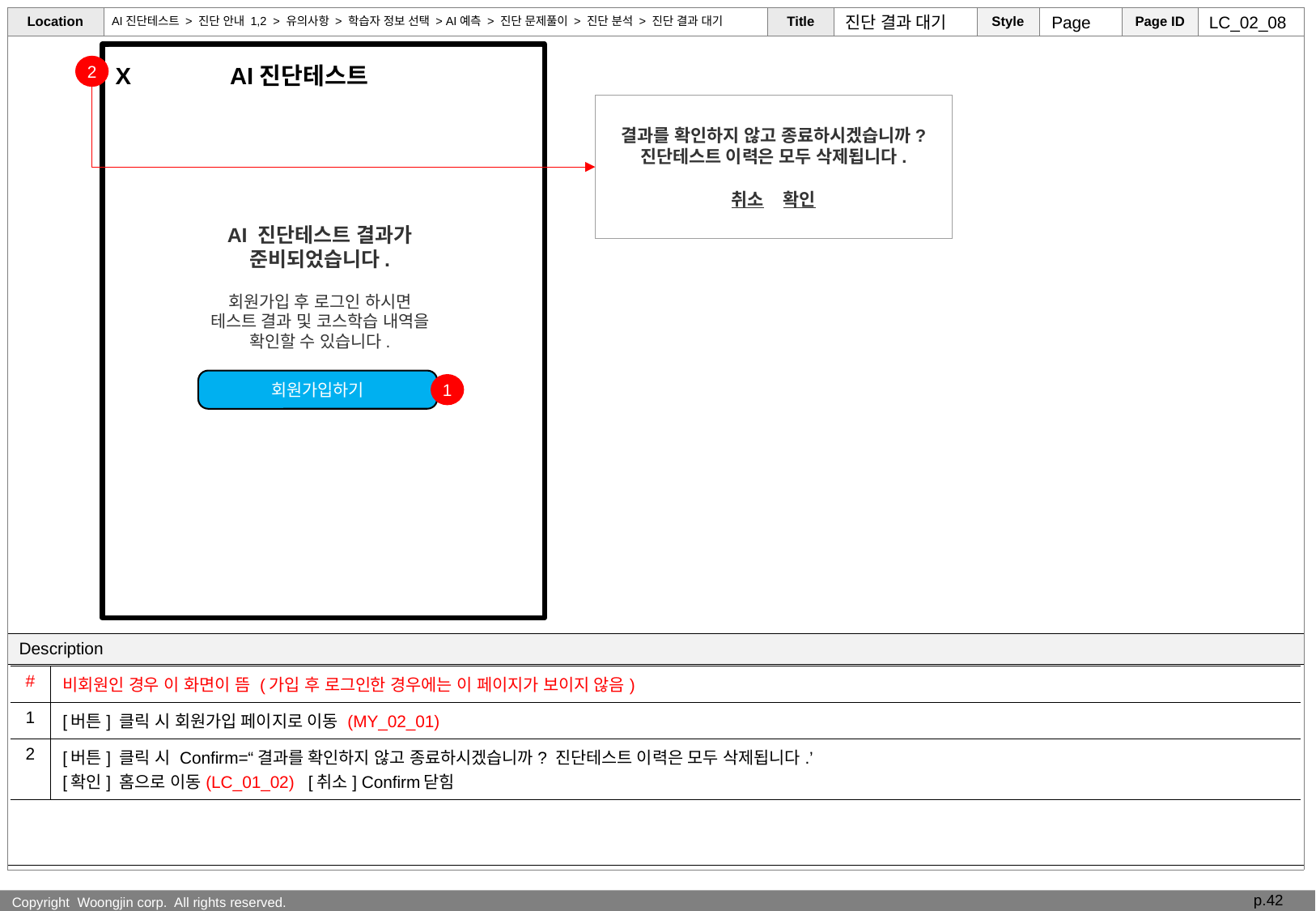

# AI진단테스트 > 진단 안내 1,2  > 유의사항 > 학습자 정보 선택 > AI예측 > 진단 문제풀이 > 진단 분석 > 진단 결과 대기
진단 결과 대기
Page
LC_02_08
 X               AI진단테스트
2
결과를 확인하지 않고 종료하시겠습니까?
진단테스트 이력은 모두 삭제됩니다.

취소    확인

AI 진단테스트 결과가
준비되었습니다.

회원가입 후 로그인 하시면
테스트 결과 및 코스학습 내역을
확인할 수 있습니다.
회원가입하기
1

| # | 비회원인 경우 이 화면이 뜸 (가입 후 로그인한 경우에는 이 페이지가 보이지 않음) |
| --- | --- |
| 1 | [버튼] 클릭 시 회원가입 페이지로 이동 (MY\_02\_01) |
| 2 | [버튼] 클릭 시 Confirm=“결과를 확인하지 않고 종료하시겠습니까? 진단테스트 이력은 모두 삭제됩니다.’ [확인] 홈으로 이동(LC\_01\_02) [취소] Confirm닫힘 |